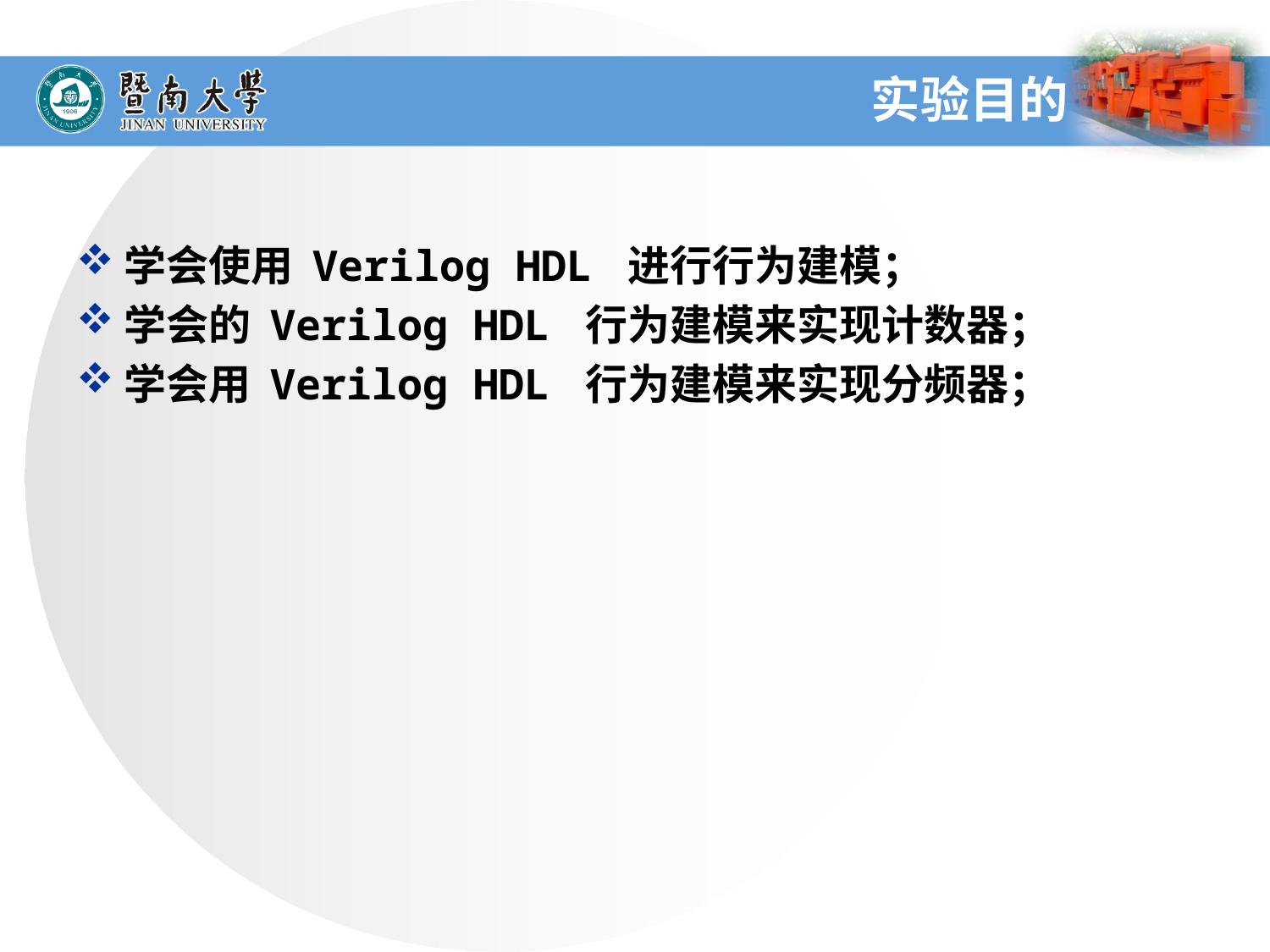

# 实验目的
学会使用 Verilog HDL 进行行为建模；
学会的 Verilog HDL 行为建模来实现计数器；
学会用 Verilog HDL 行为建模来实现分频器；